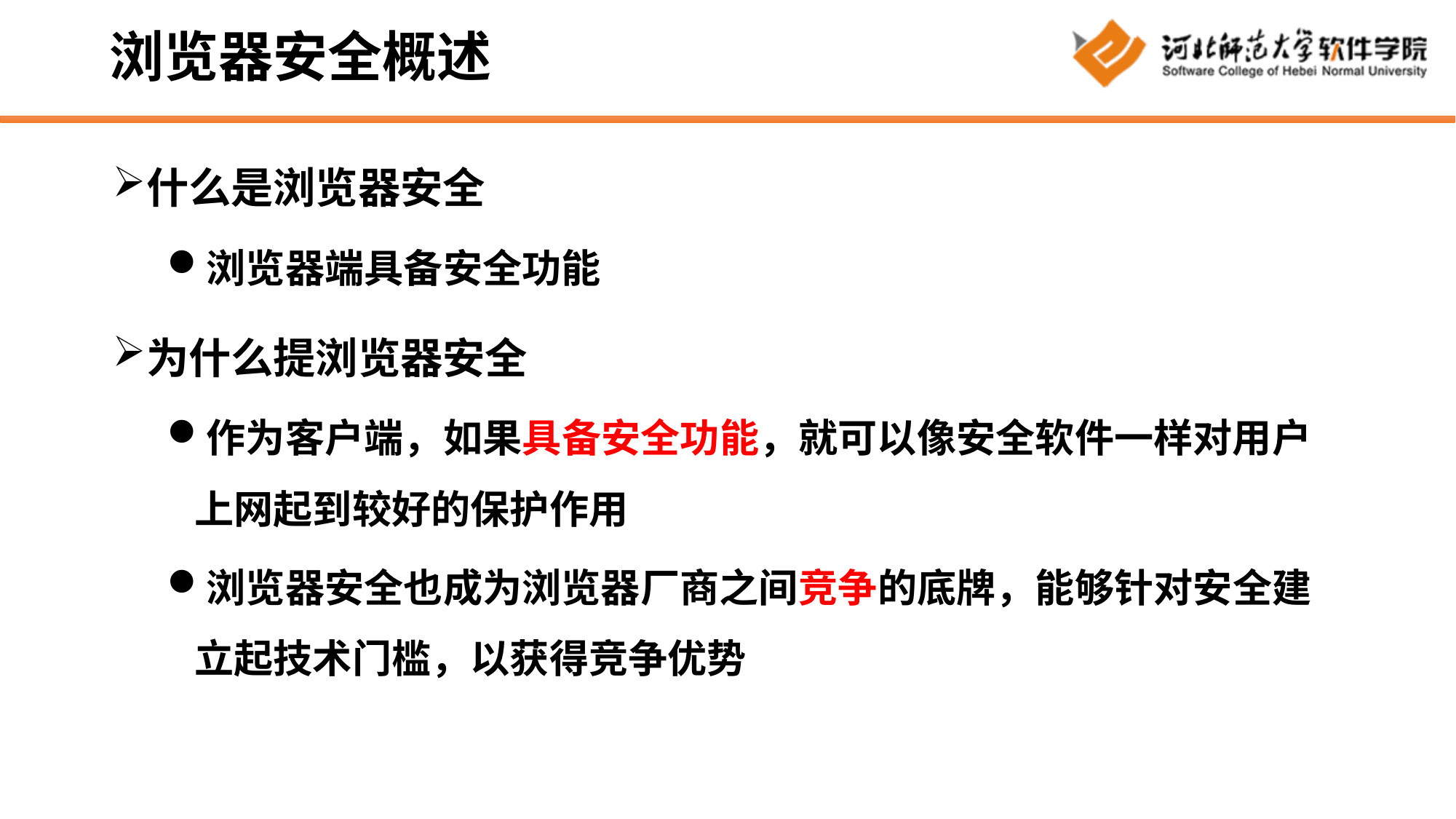

# 浏览器安全概述
什么是浏览器安全
浏览器端具备安全功能
为什么提浏览器安全
作为客户端，如果具备安全功能，就可以像安全软件一样对用户上网起到较好的保护作用
浏览器安全也成为浏览器厂商之间竞争的底牌，能够针对安全建立起技术门槛，以获得竞争优势